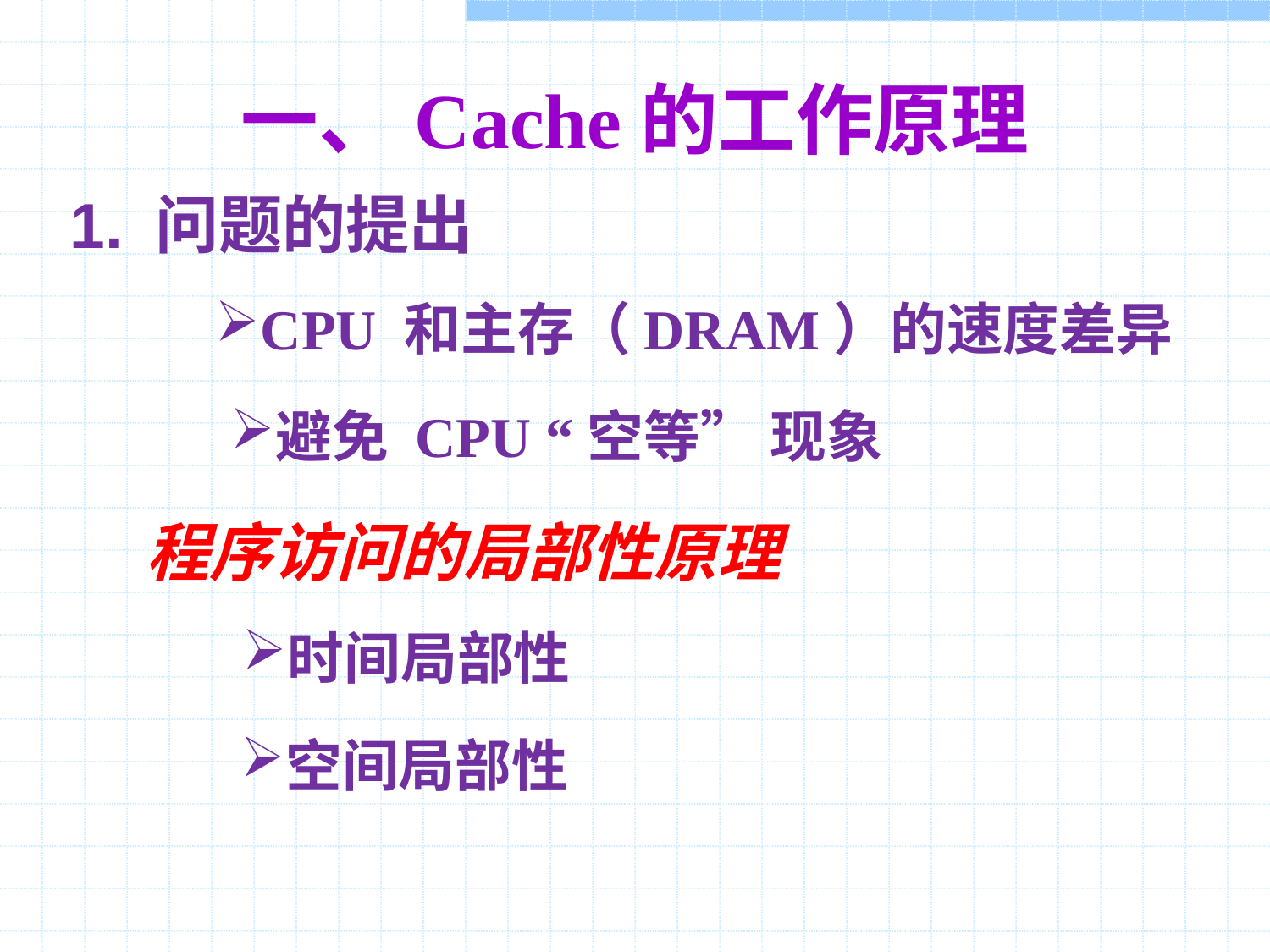

# 一、Cache的工作原理
1. 问题的提出
CPU 和主存（DRAM）的速度差异
避免 CPU “空等” 现象
程序访问的局部性原理
时间局部性
空间局部性